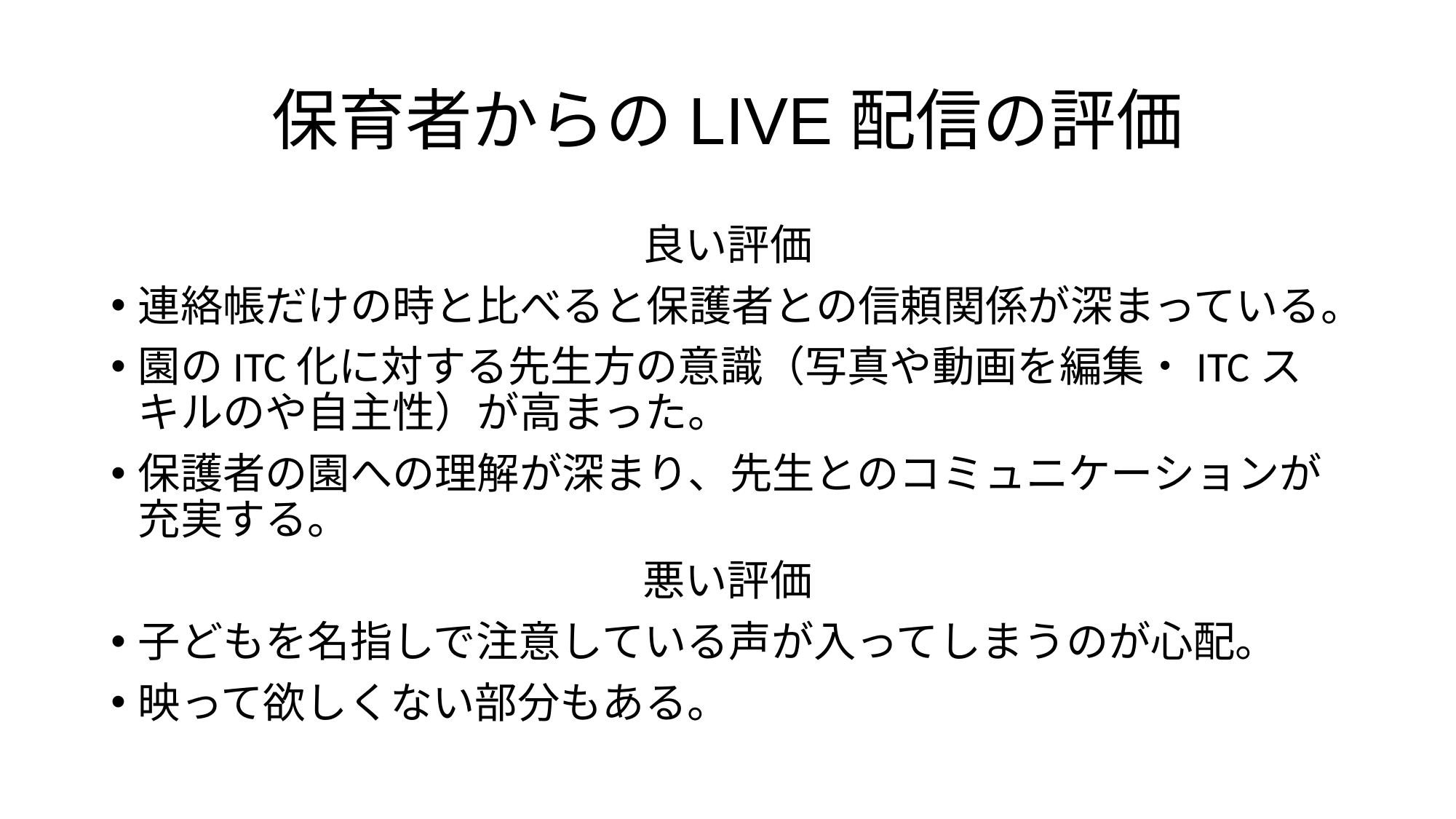

# 保育者からのLIVE配信の評価
良い評価
連絡帳だけの時と比べると保護者との信頼関係が深まっている。
園のITC化に対する先生方の意識（写真や動画を編集・ITCスキルのや自主性）が高まった。
保護者の園への理解が深まり、先生とのコミュニケーションが充実する。
悪い評価
子どもを名指しで注意している声が入ってしまうのが心配。
映って欲しくない部分もある。